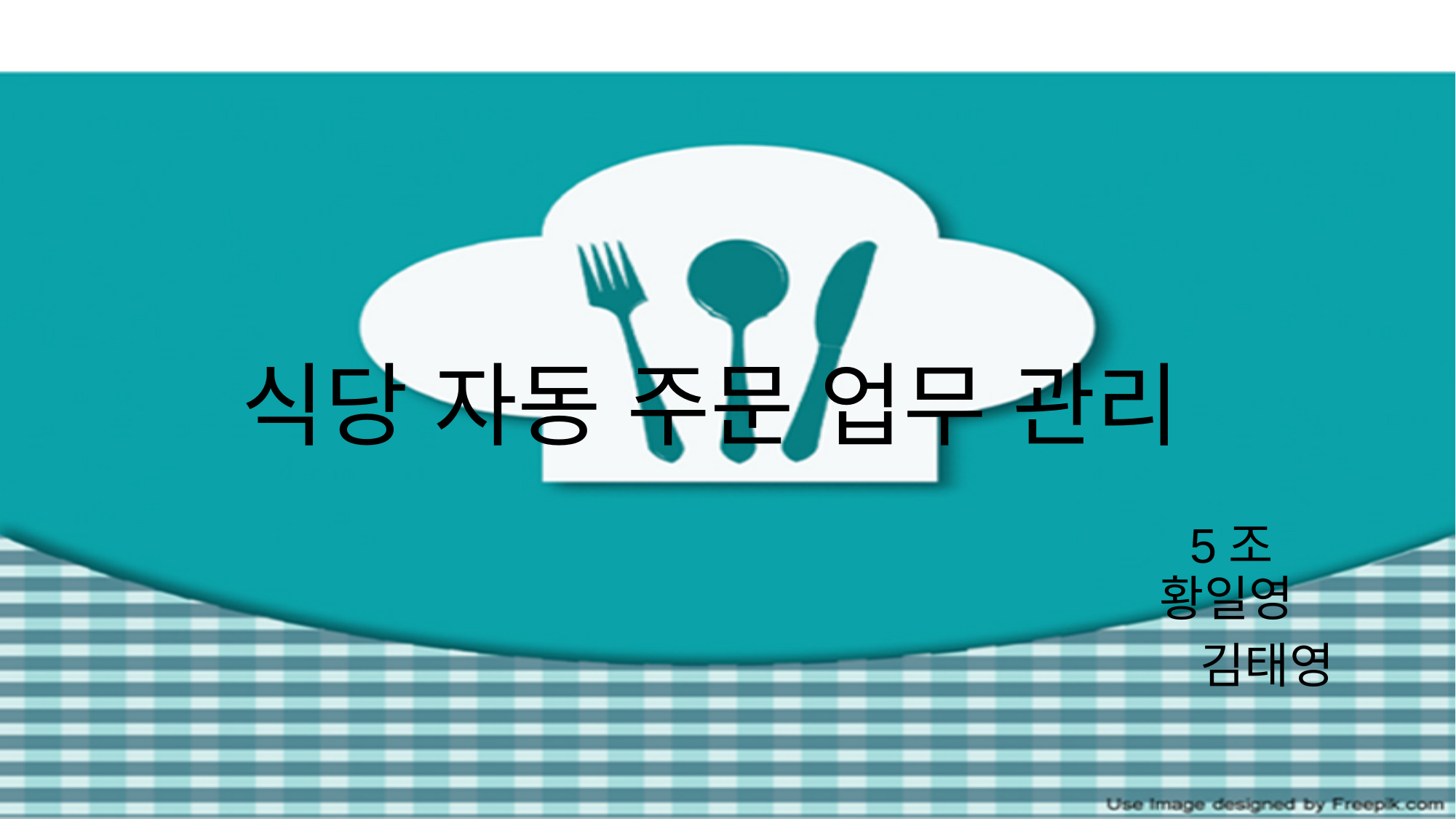

# 식당 자동 주문 업무 관리
						   		                 5조				       황일영
	                    김태영